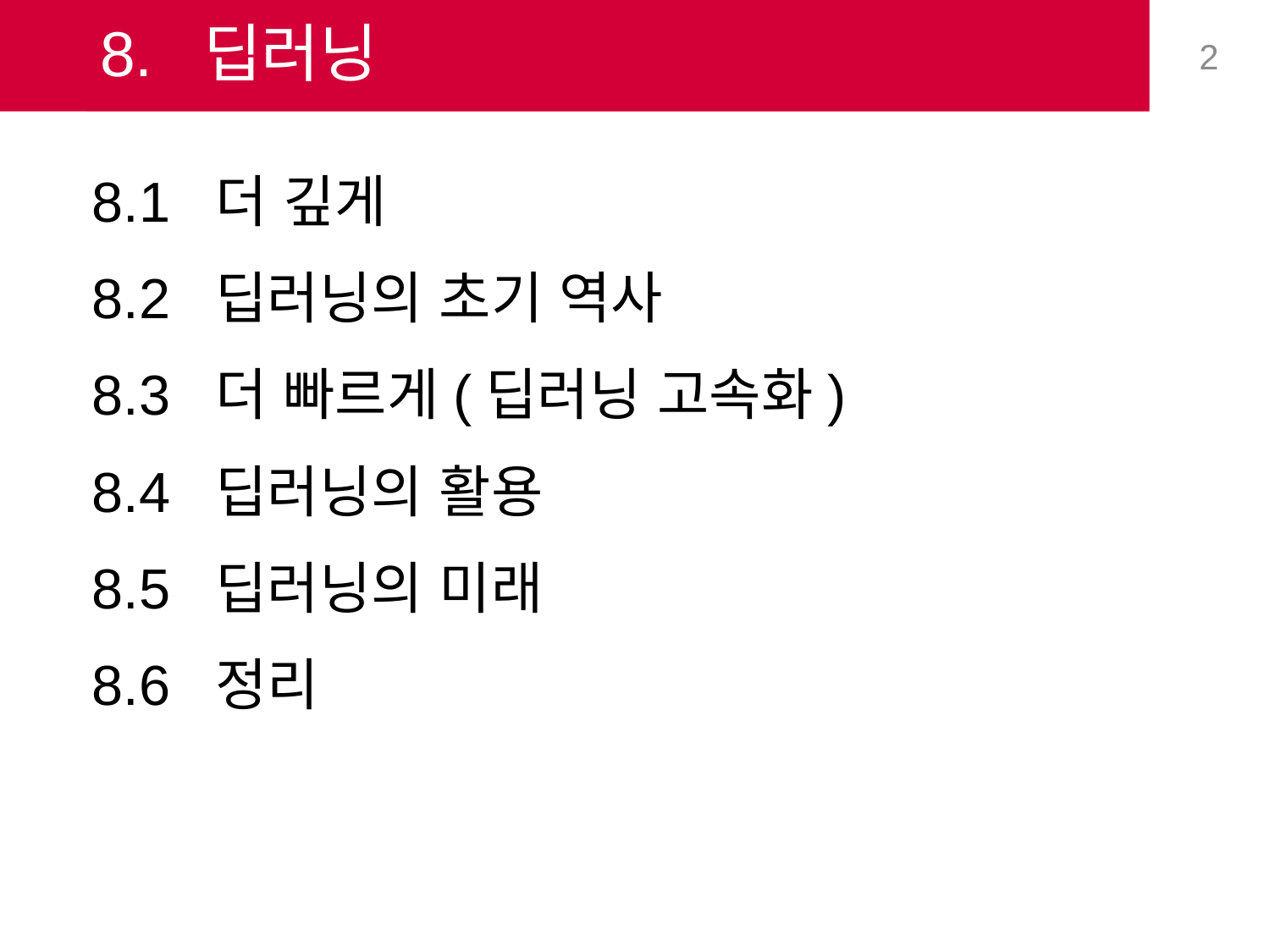

# 8.  딥러닝
2

8.1  더 깊게
8.2  딥러닝의 초기 역사
8.3  더 빠르게(딥러닝 고속화)
8.4  딥러닝의 활용
8.5  딥러닝의 미래
8.6  정리